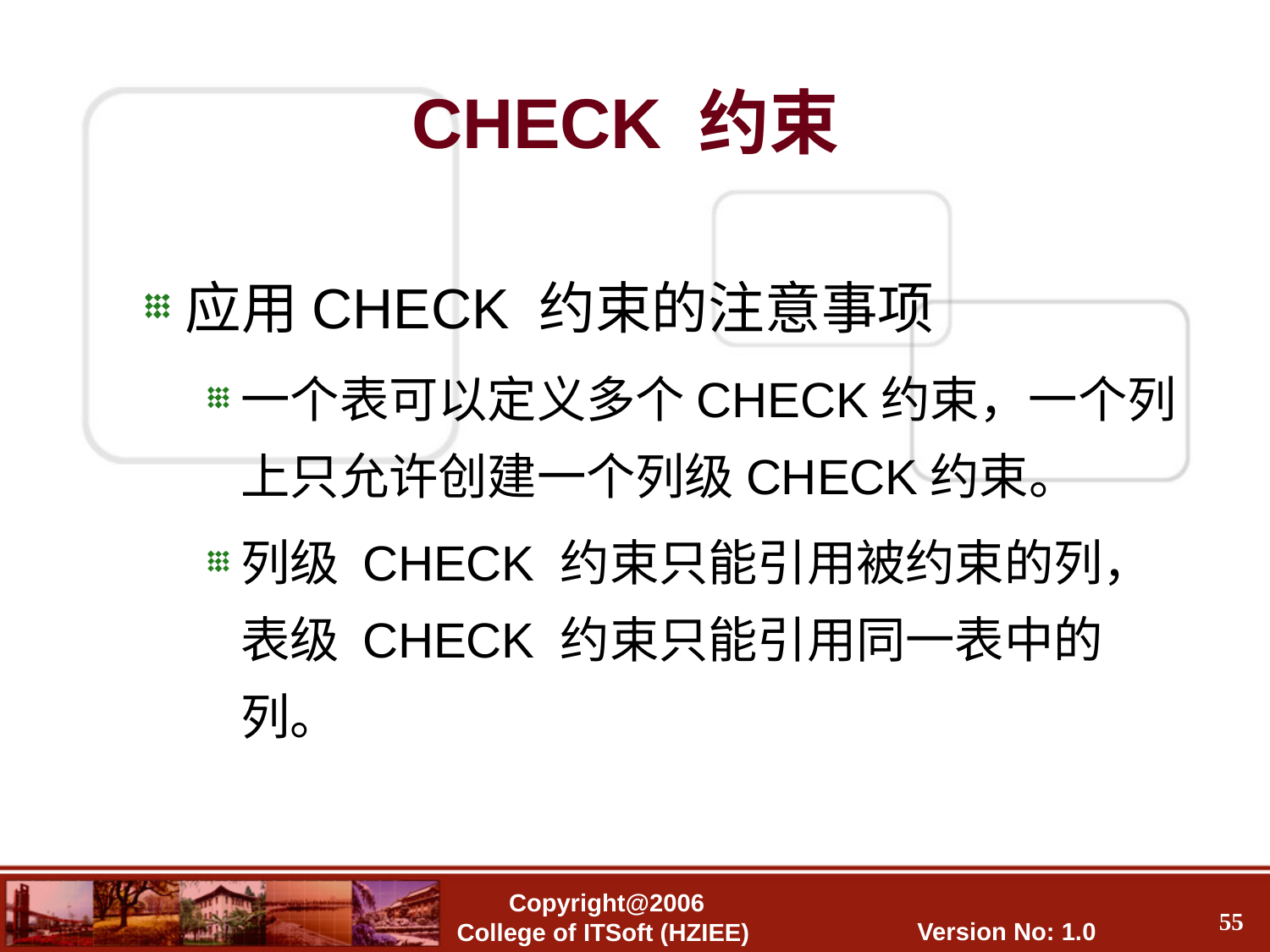

CHECK 约束
应用CHECK 约束的注意事项
一个表可以定义多个CHECK约束，一个列上只允许创建一个列级CHECK约束。
列级 CHECK 约束只能引用被约束的列，表级 CHECK 约束只能引用同一表中的列。